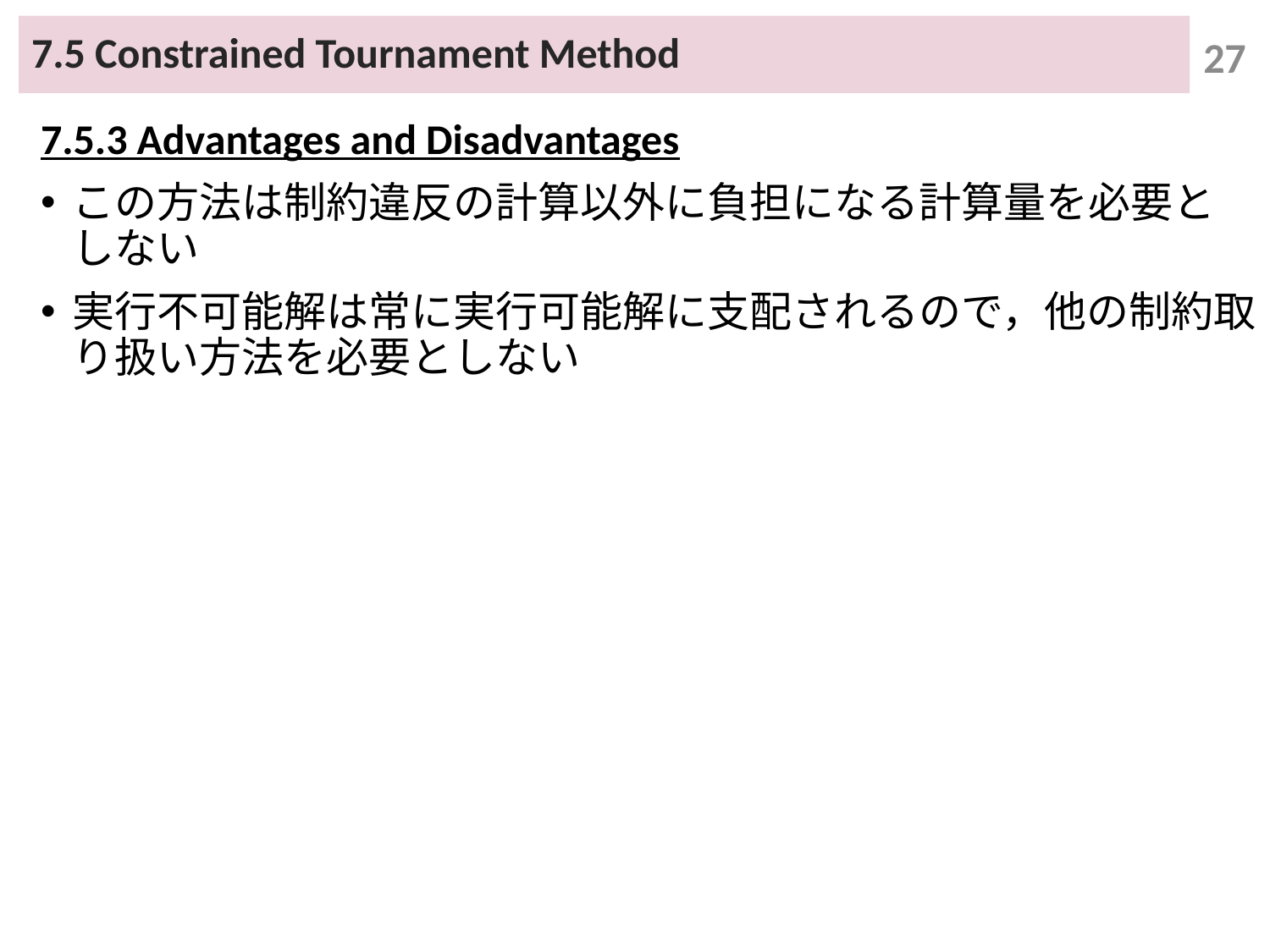

# 7.5 Constrained Tournament Method
27
7.5.3 Advantages and Disadvantages
この方法は制約違反の計算以外に負担になる計算量を必要としない
実行不可能解は常に実行可能解に支配されるので，他の制約取り扱い方法を必要としない